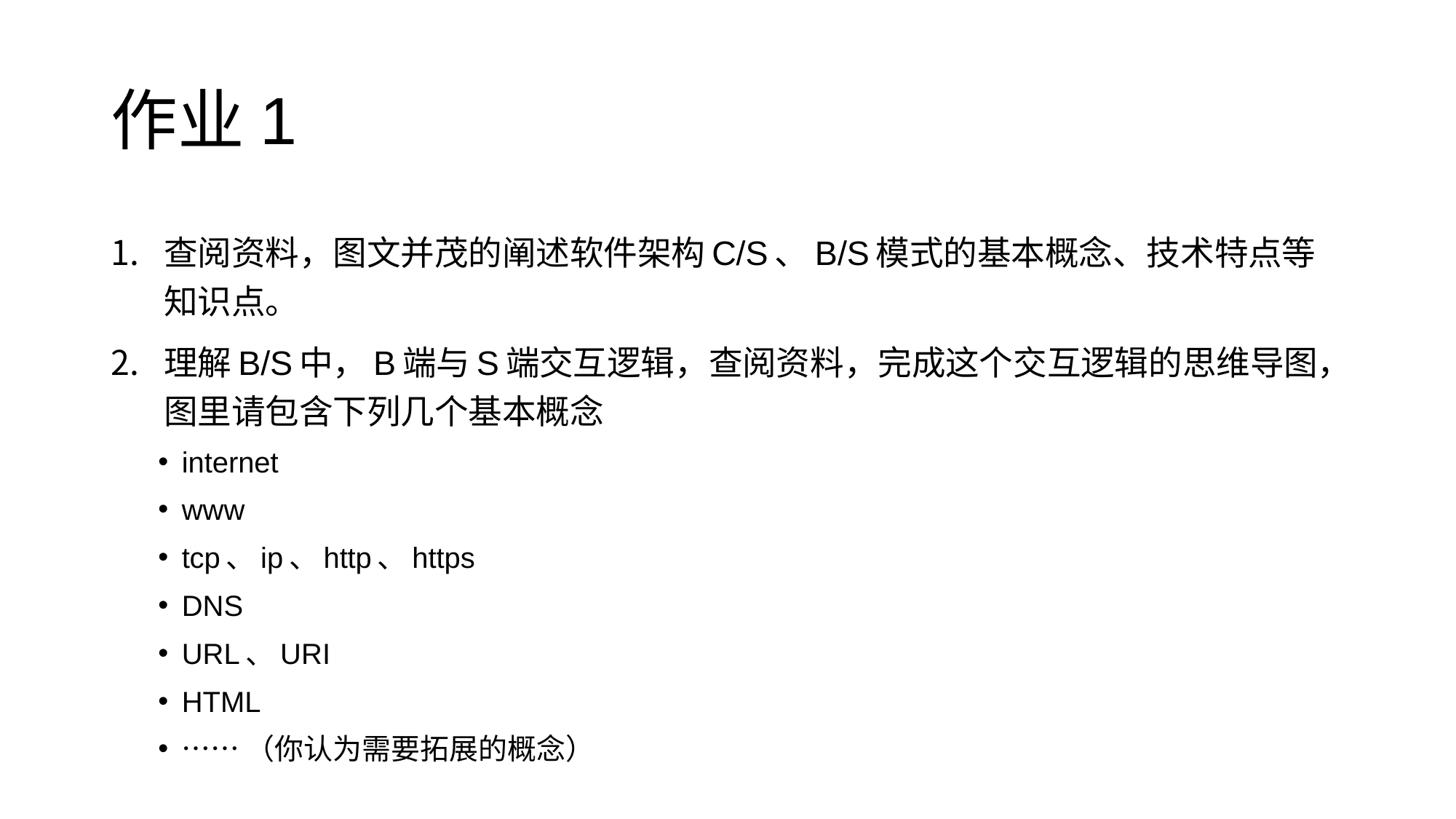

# 作业1
查阅资料，图文并茂的阐述软件架构C/S、B/S模式的基本概念、技术特点等知识点。
理解B/S中，B端与S端交互逻辑，查阅资料，完成这个交互逻辑的思维导图，图里请包含下列几个基本概念
internet
www
tcp、ip、http、https
DNS
URL、URI
HTML
……（你认为需要拓展的概念）